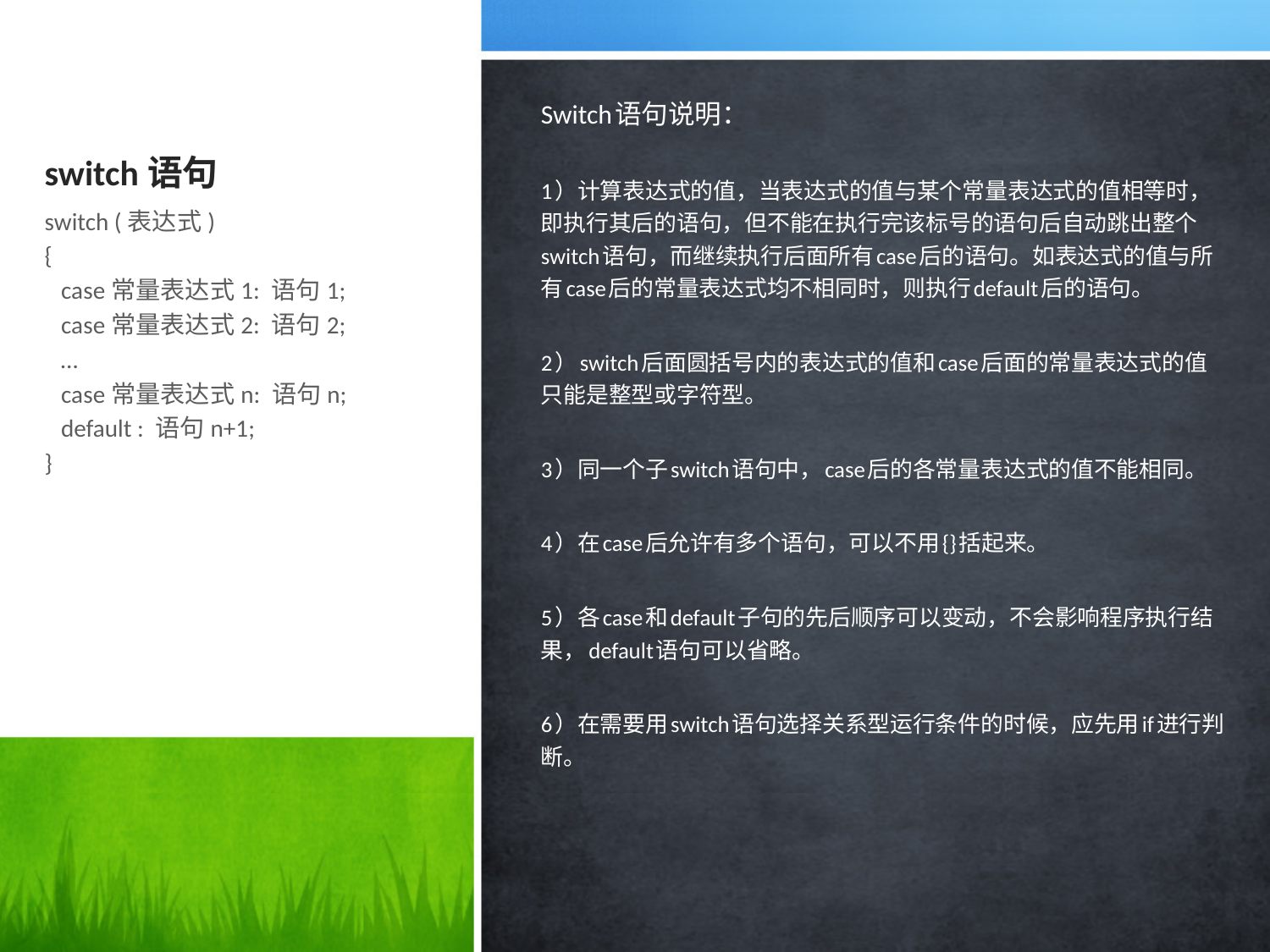

# switch语句
Switch语句说明：

1）计算表达式的值，当表达式的值与某个常量表达式的值相等时，即执行其后的语句，但不能在执行完该标号的语句后自动跳出整个switch语句，而继续执行后面所有case后的语句。如表达式的值与所有case后的常量表达式均不相同时，则执行default后的语句。

2）switch后面圆括号内的表达式的值和case后面的常量表达式的值只能是整型或字符型。

3）同一个子switch语句中，case后的各常量表达式的值不能相同。

4）在case后允许有多个语句，可以不用{}括起来。

5）各case和default子句的先后顺序可以变动，不会影响程序执行结果，default语句可以省略。

6）在需要用switch语句选择关系型运行条件的时候，应先用if进行判断。

switch (表达式)
{
   case常量表达式1: 语句1;
   case常量表达式2: 语句2;
   …
   case常量表达式n: 语句n;
   default : 语句n+1;
}